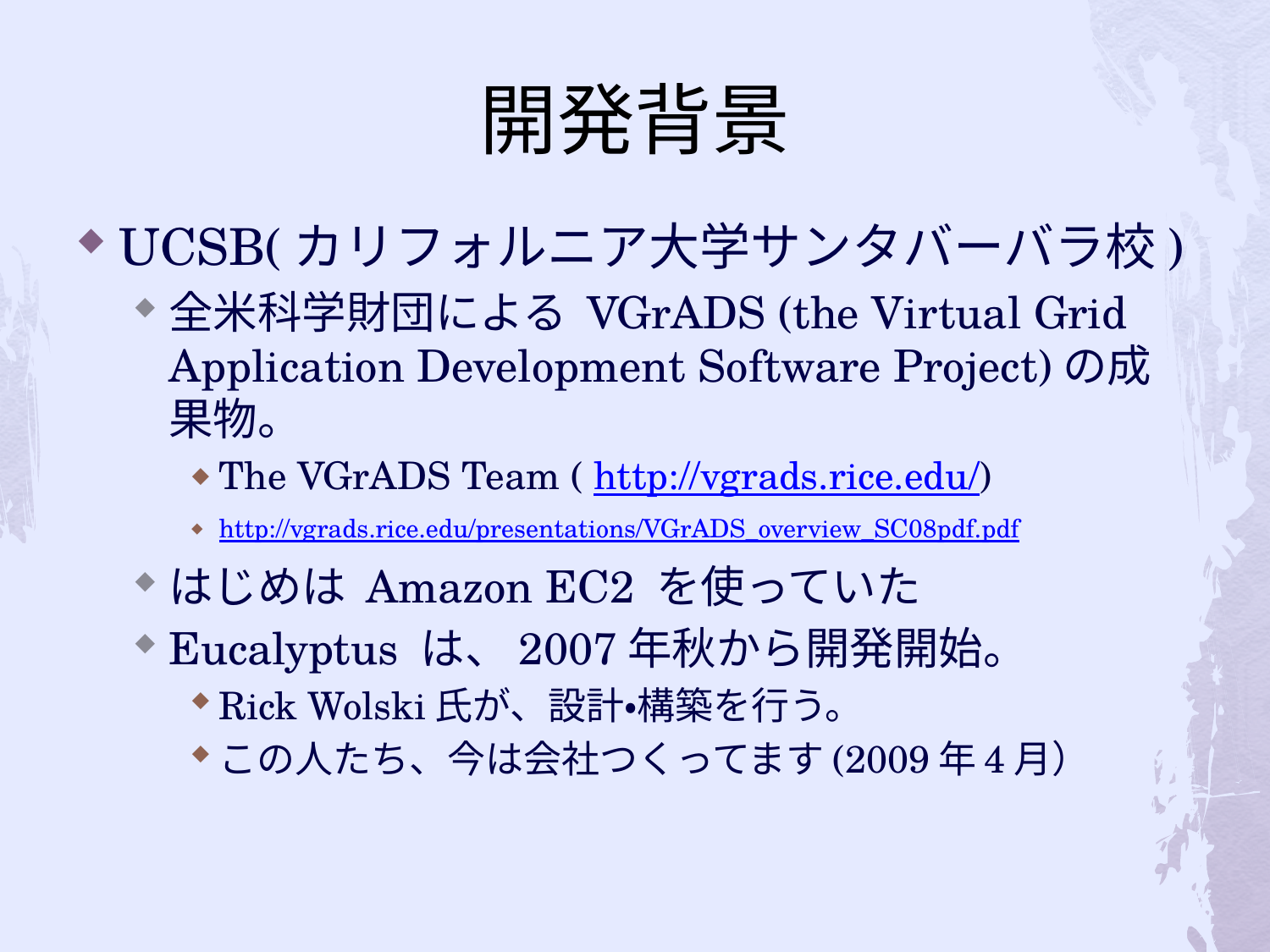

# 開発背景
UCSB(カリフォルニア大学サンタバーバラ校)
全米科学財団による VGrADS (the Virtual Grid Application Development Software Project)の成果物。
The VGrADS Team ( http://vgrads.rice.edu/)
http://vgrads.rice.edu/presentations/VGrADS_overview_SC08pdf.pdf
はじめは Amazon EC2 を使っていた
Eucalyptus は、2007年秋から開発開始。
Rick Wolski氏が、設計・構築を行う。
この人たち、今は会社つくってます(2009年4月）